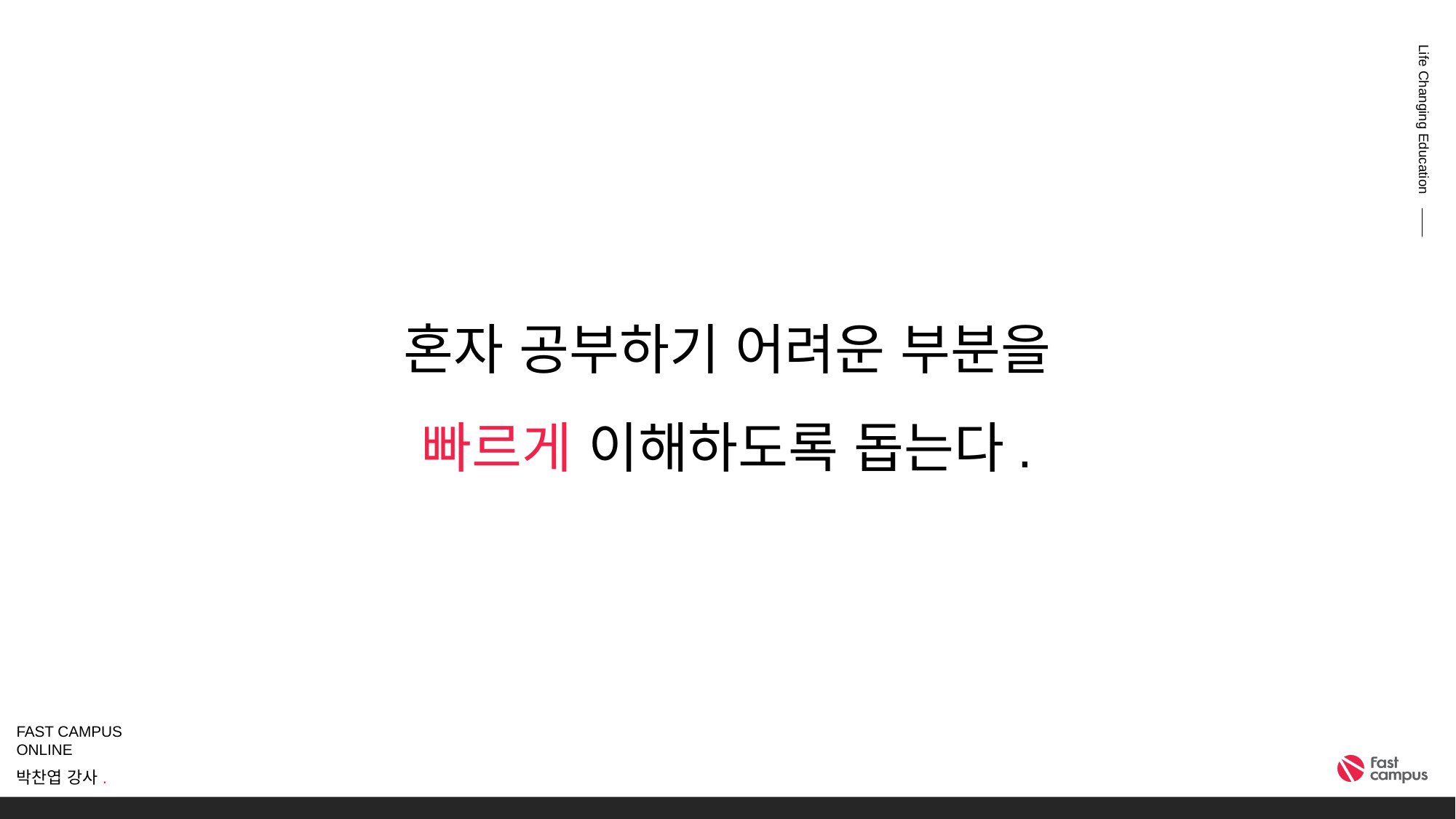

혼자 공부하기 어려운 부분을
빠르게 이해하도록 돕는다.